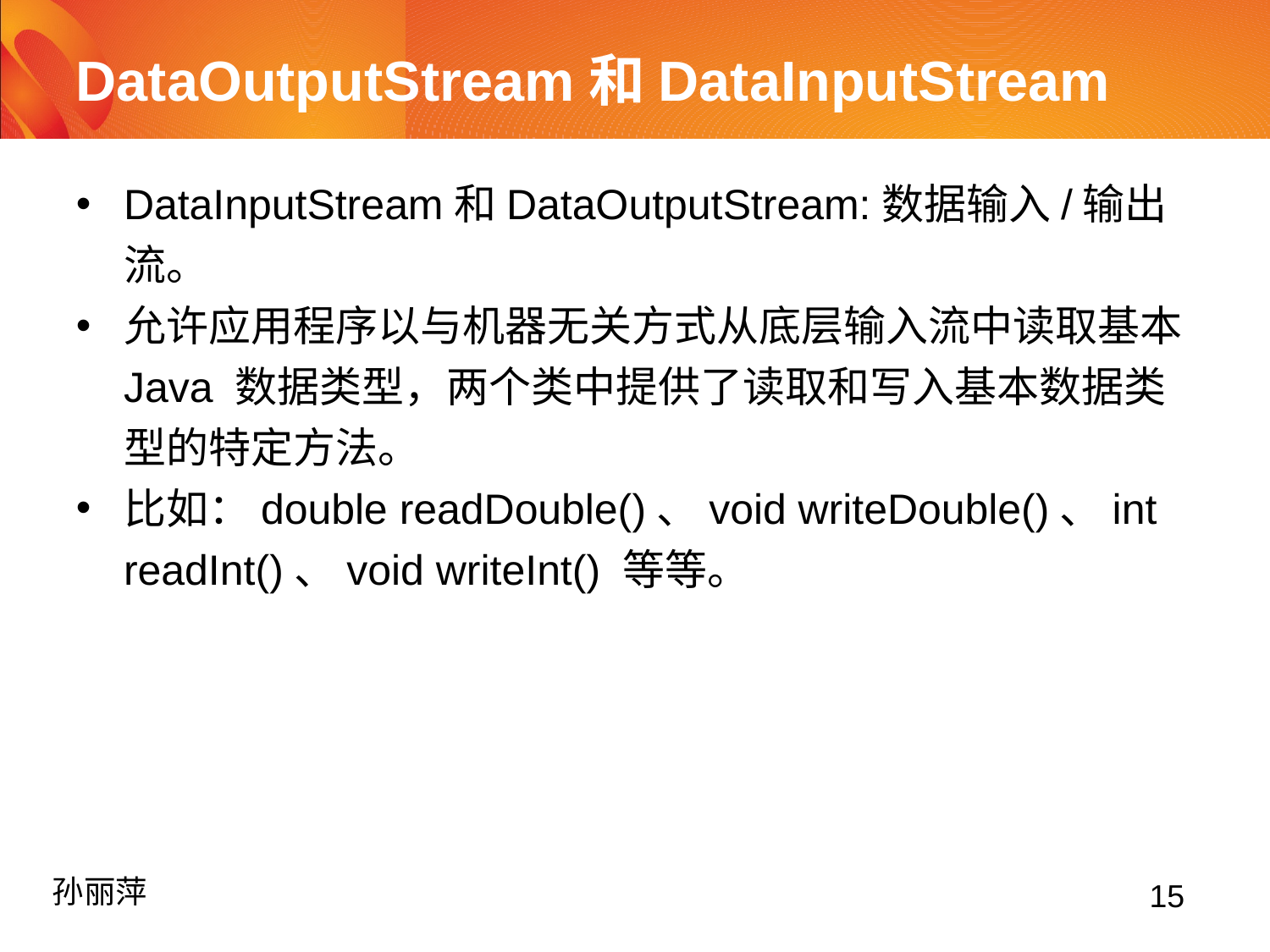

# DataOutputStream和DataInputStream
DataInputStream和DataOutputStream:数据输入/输出流。
允许应用程序以与机器无关方式从底层输入流中读取基本 Java 数据类型，两个类中提供了读取和写入基本数据类型的特定方法。
比如：double readDouble()、void writeDouble()、int readInt()、void writeInt() 等等。